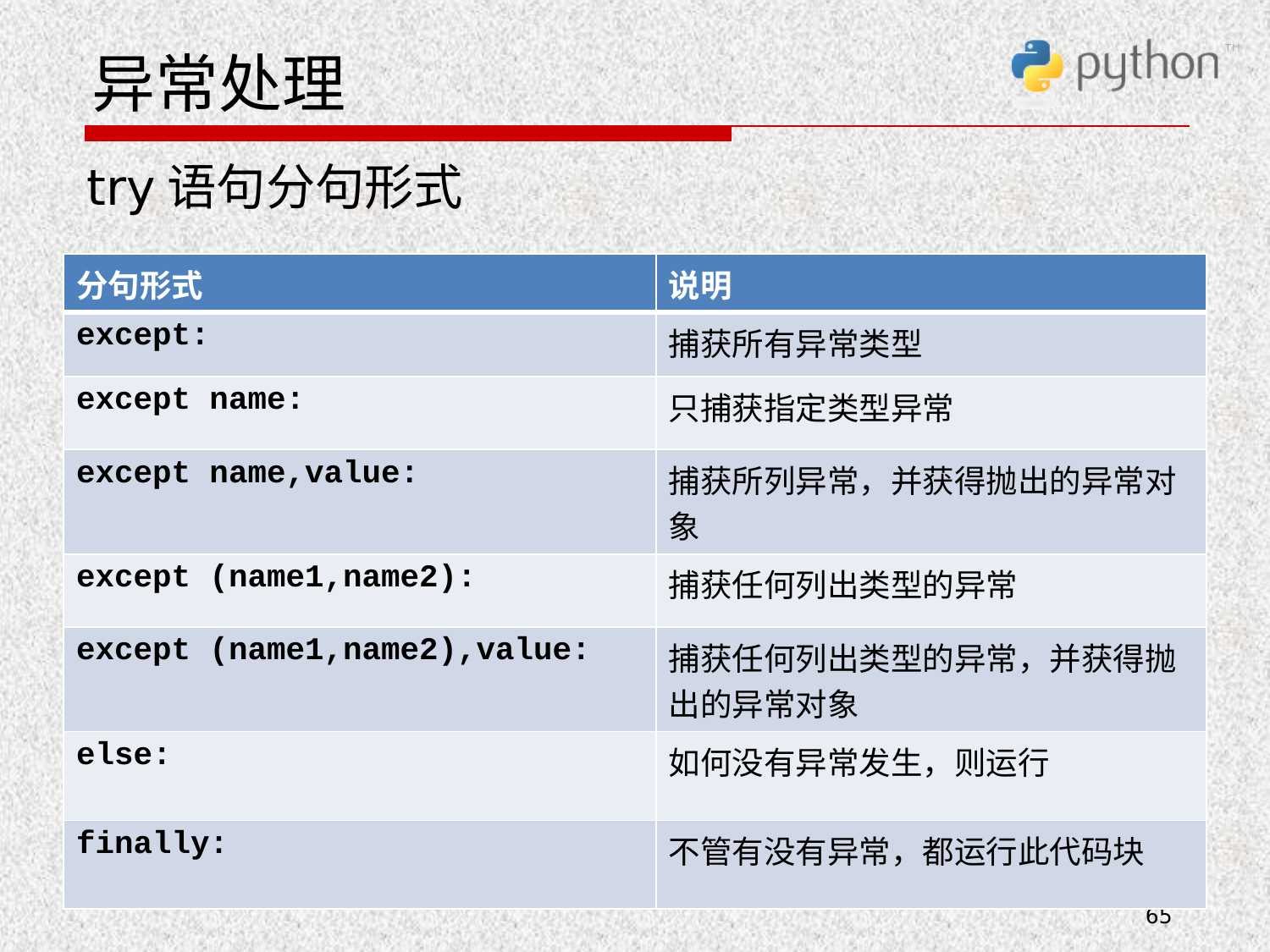

异常处理
# try语句分句形式
| 分句形式 | 说明 |
| --- | --- |
| except: | 捕获所有异常类型 |
| except name: | 只捕获指定类型异常 |
| except name,value: | 捕获所列异常，并获得抛出的异常对象 |
| except (name1,name2): | 捕获任何列出类型的异常 |
| except (name1,name2),value: | 捕获任何列出类型的异常，并获得抛出的异常对象 |
| else: | 如何没有异常发生，则运行 |
| finally: | 不管有没有异常，都运行此代码块 |
65